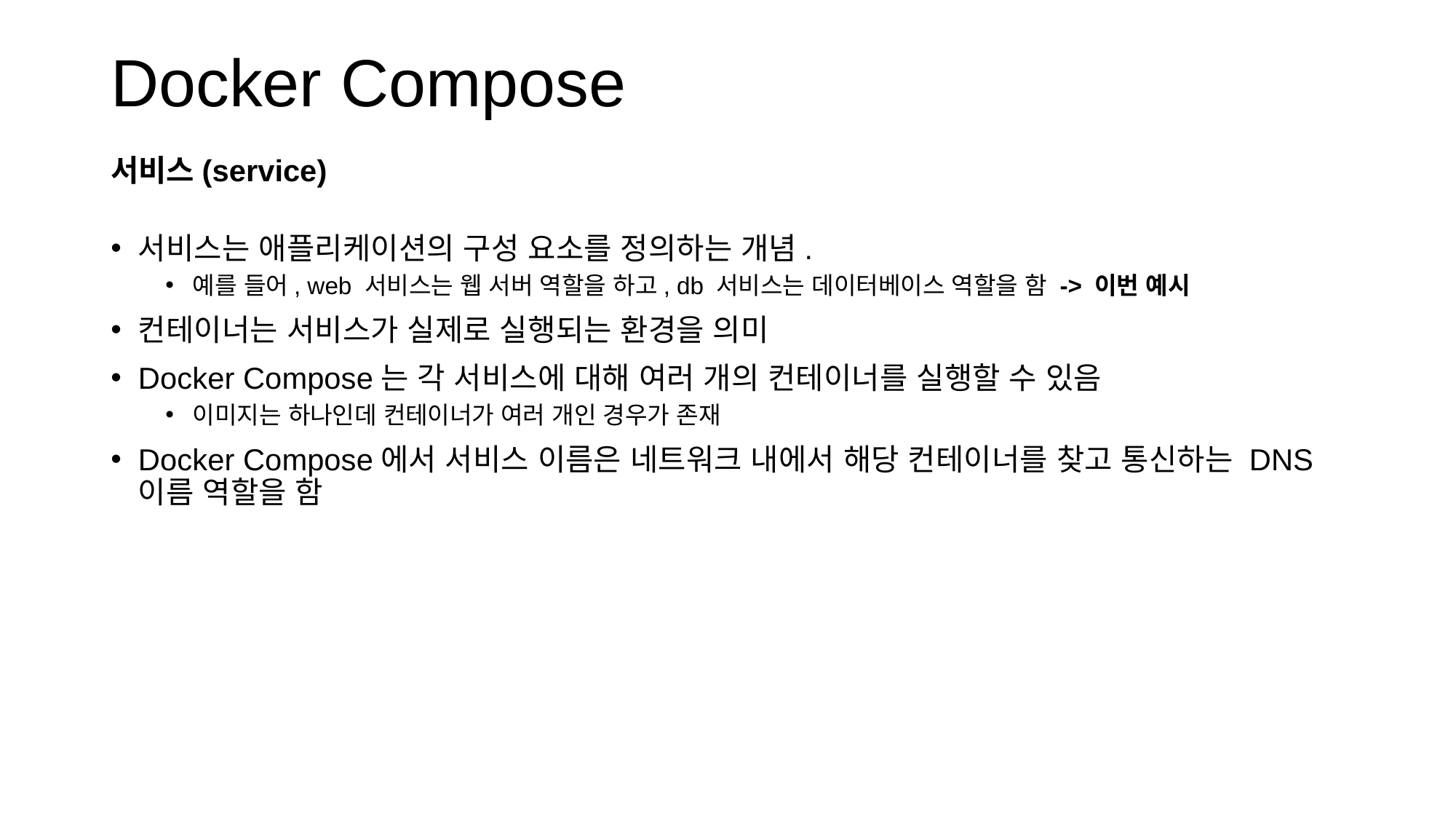

Docker Compose
서비스(service)
서비스는 애플리케이션의 구성 요소를 정의하는 개념.
예를 들어, web 서비스는 웹 서버 역할을 하고, db 서비스는 데이터베이스 역할을 함 -> 이번 예시
컨테이너는 서비스가 실제로 실행되는 환경을 의미
Docker Compose는 각 서비스에 대해 여러 개의 컨테이너를 실행할 수 있음
이미지는 하나인데 컨테이너가 여러 개인 경우가 존재
Docker Compose에서 서비스 이름은 네트워크 내에서 해당 컨테이너를 찾고 통신하는 DNS 이름 역할을 함